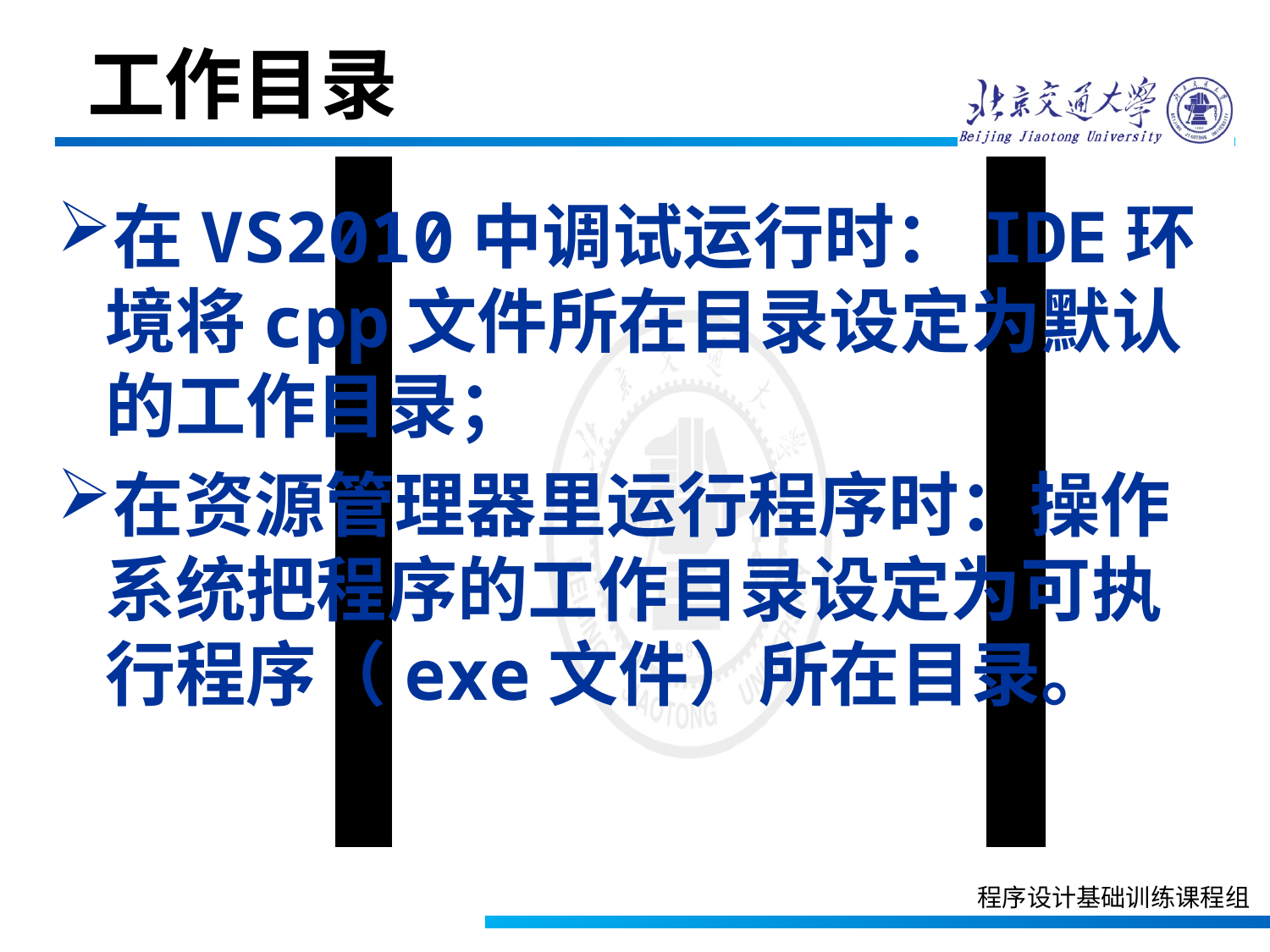

工作目录
在VS2010中调试运行时：IDE环境将cpp文件所在目录设定为默认的工作目录；
在资源管理器里运行程序时：操作系统把程序的工作目录设定为可执行程序（exe文件）所在目录。
程序设计基础训练课程组